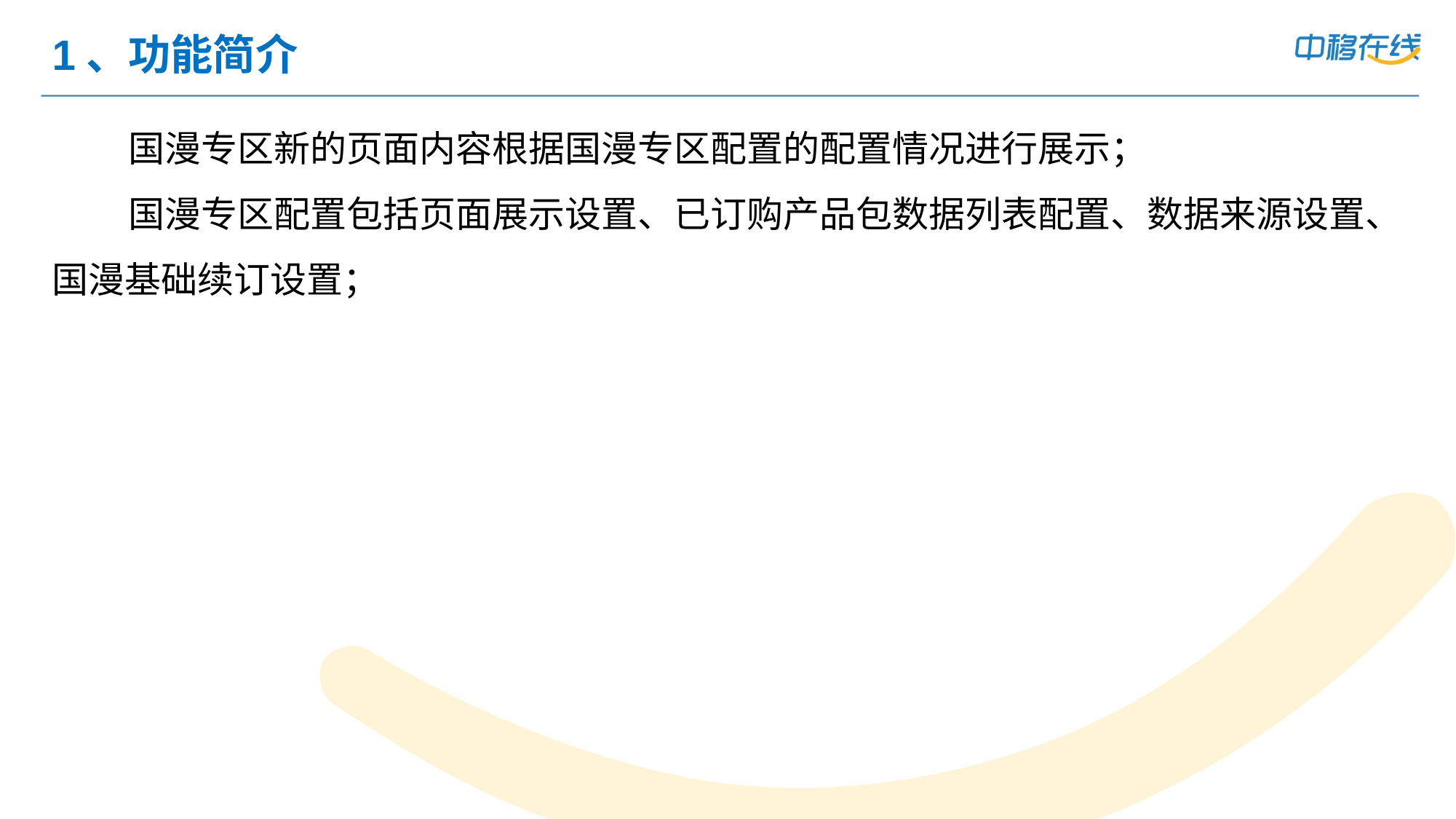

# 1、功能简介
   国漫专区新的页面内容根据国漫专区配置的配置情况进行展示；
   国漫专区配置包括页面展示设置、已订购产品包数据列表配置、数据来源设置、国漫基础续订设置；